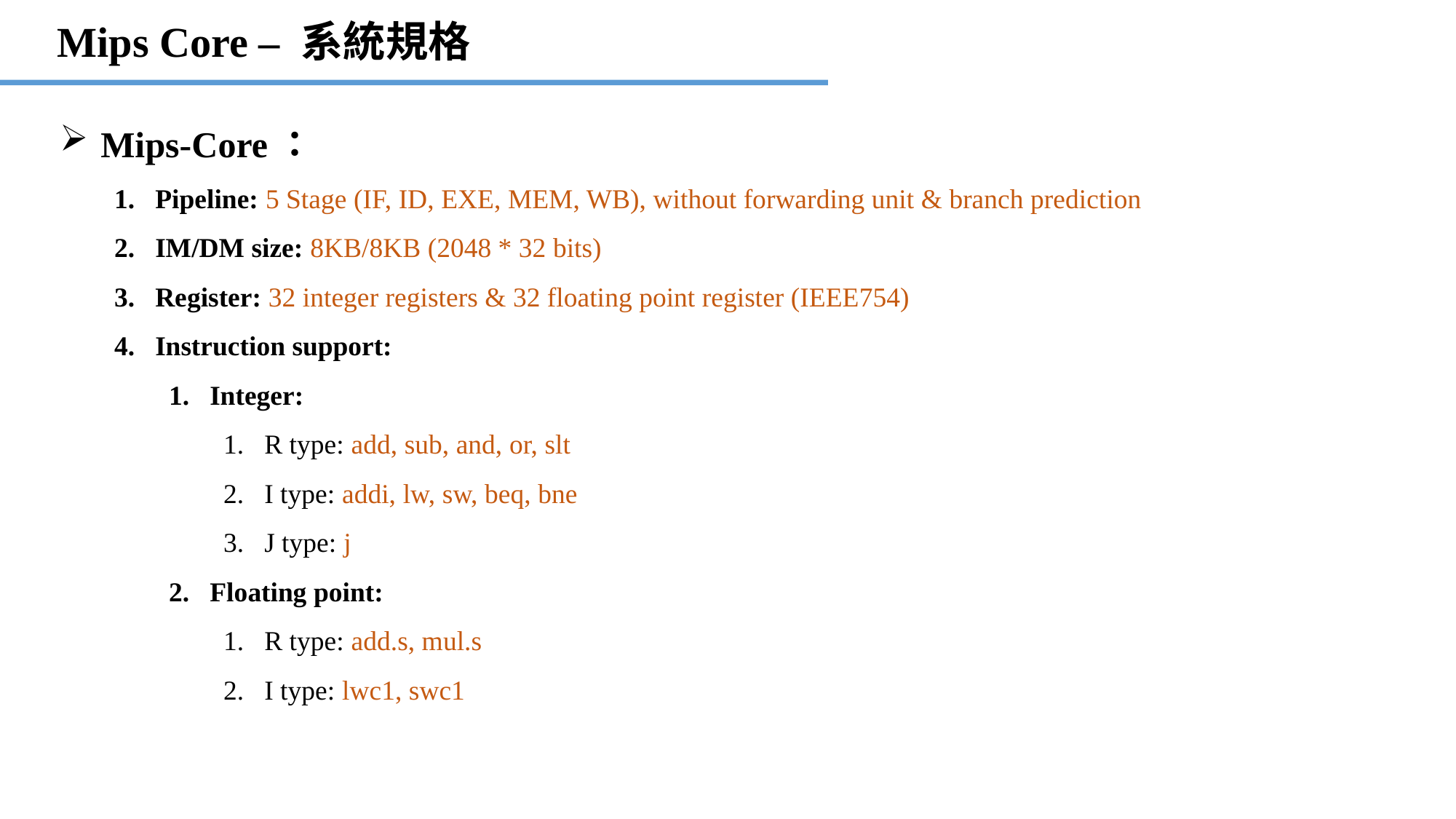

Mips Core – 系統規格

Mips-Core：
Pipeline: 5 Stage (IF, ID, EXE, MEM, WB), without forwarding unit & branch prediction
IM/DM size: 8KB/8KB (2048 * 32 bits)
Register: 32 integer registers & 32 floating point register (IEEE754)
Instruction support:
Integer:
R type: add, sub, and, or, slt
I type: addi, lw, sw, beq, bne
J type: j
Floating point:
R type: add.s, mul.s
I type: lwc1, swc1